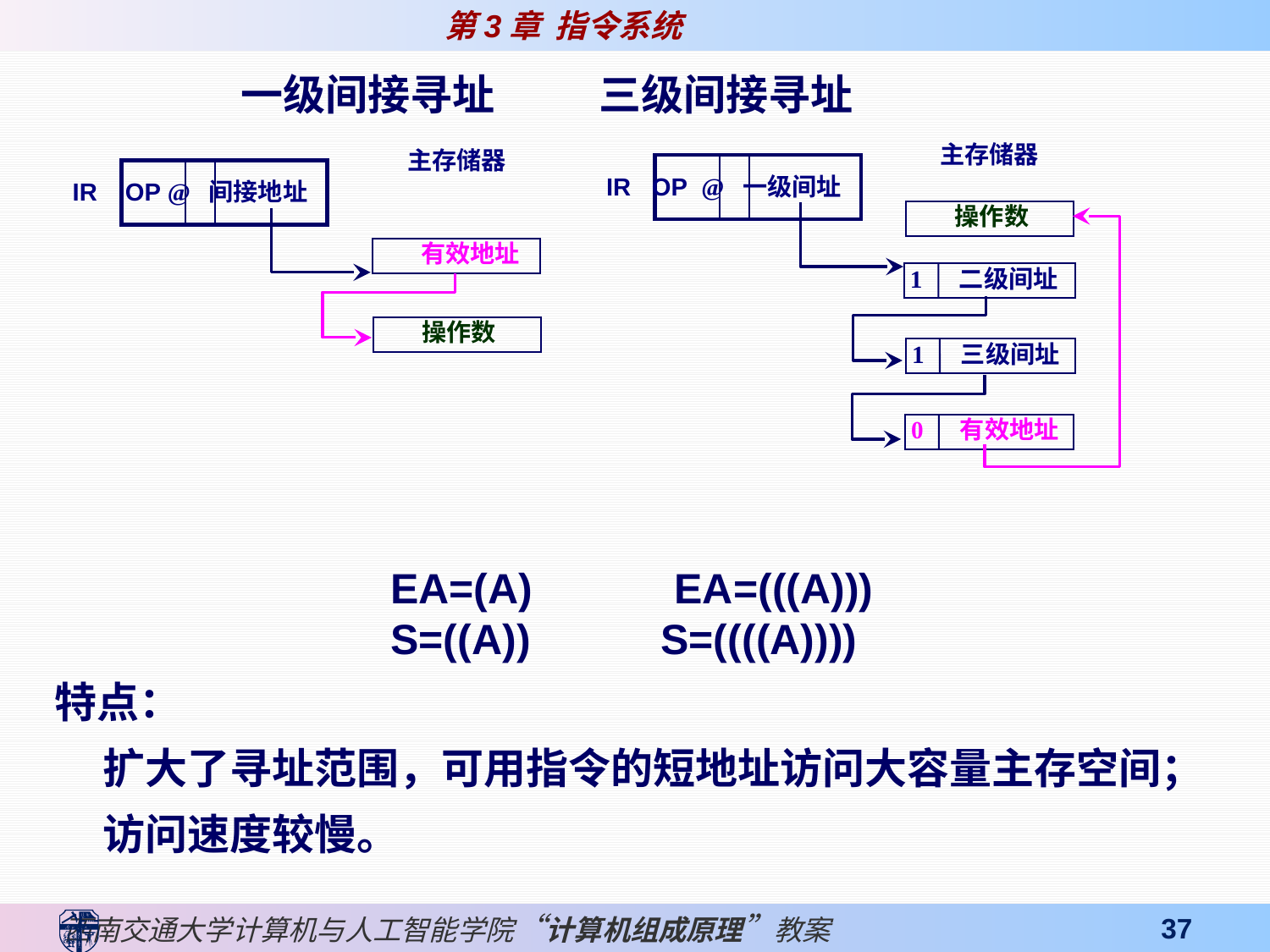

一级间接寻址           三级间接寻址
主存储器

 IR   OP  @  一级间址
 操作数

 1     二级间址

 1     三级间址

 0     有效地址
主存储器

 IR    OP @  间接地址

 有效地址

 操作数
EA=(A)            EA=(((A)))
S=((A))           S=((((A))))
特点：
    扩大了寻址范围，可用指令的短地址访问大容量主存空间；
    访问速度较慢。